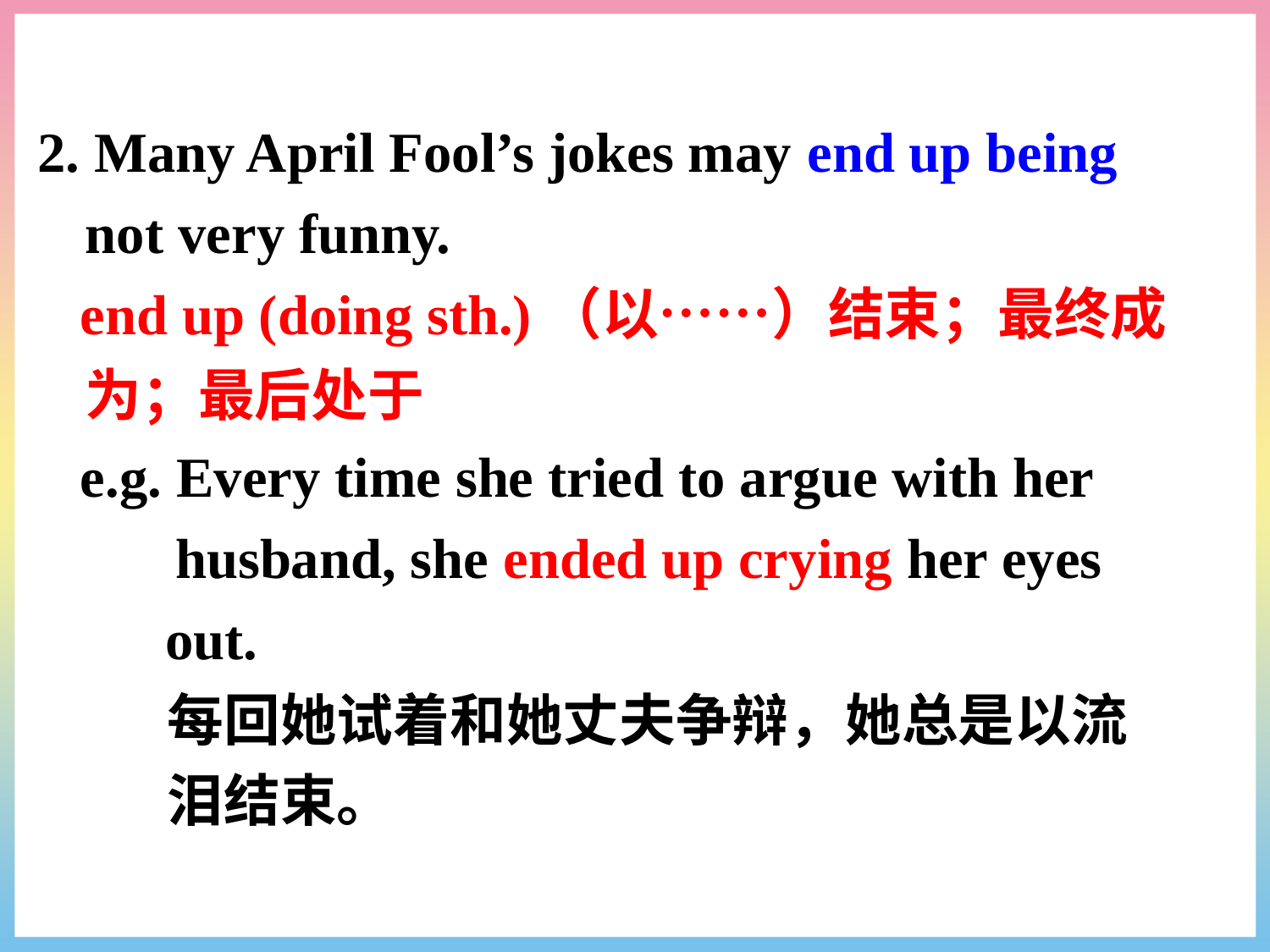

2. Many April Fool’s jokes may end up being not very funny.
   end up (doing sth.)（以……）结束；最终成为；最后处于
   e.g. Every time she tried to argue with her husband, she ended up crying her eyes
         out.
         每回她试着和她丈夫争辩，她总是以流
         泪结束。